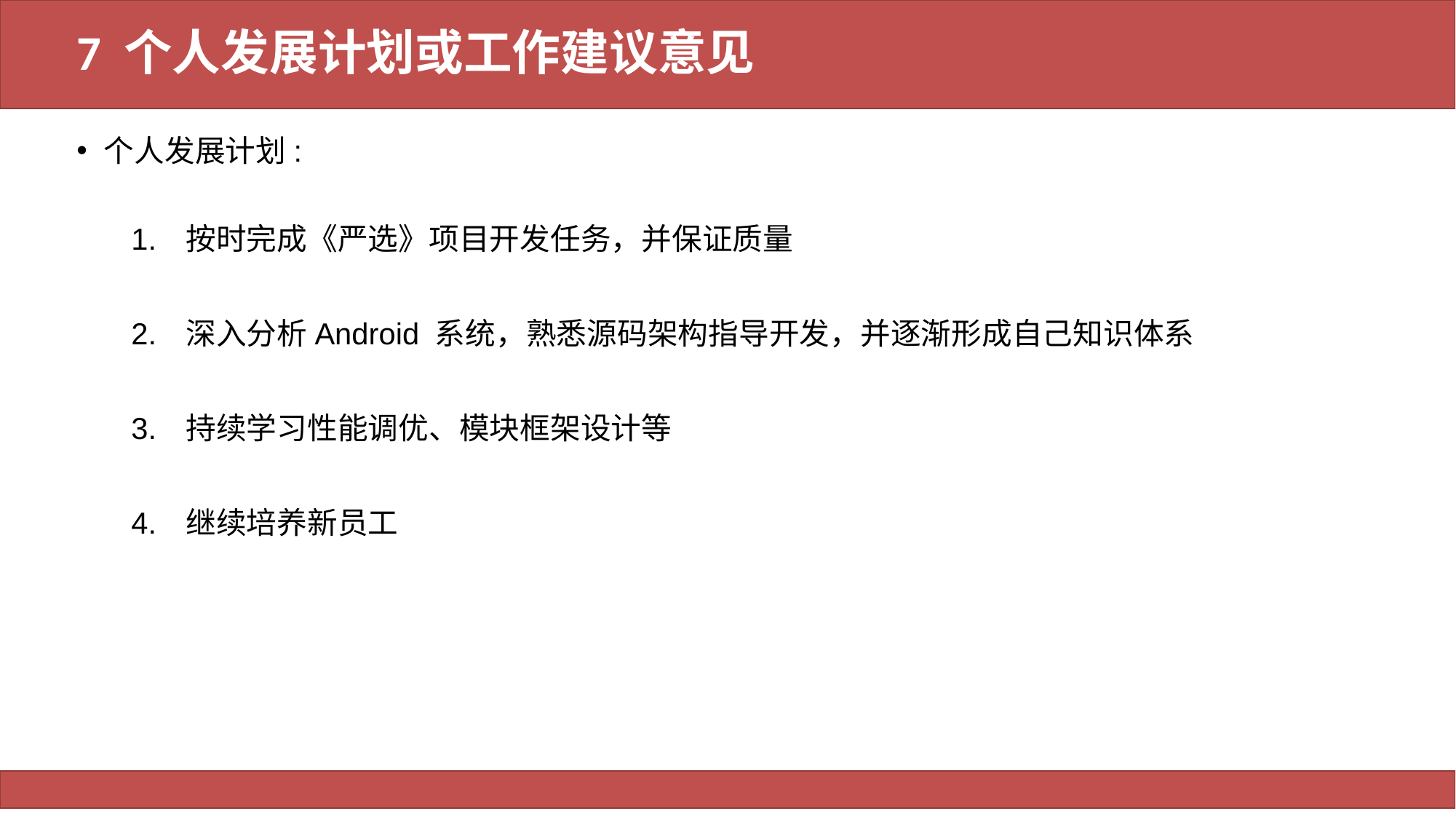

# 7 个人发展计划或工作建议意见
个人发展计划:

按时完成《严选》项目开发任务，并保证质量

深入分析Android 系统，熟悉源码架构指导开发，并逐渐形成自己知识体系

持续学习性能调优、模块框架设计等

继续培养新员工